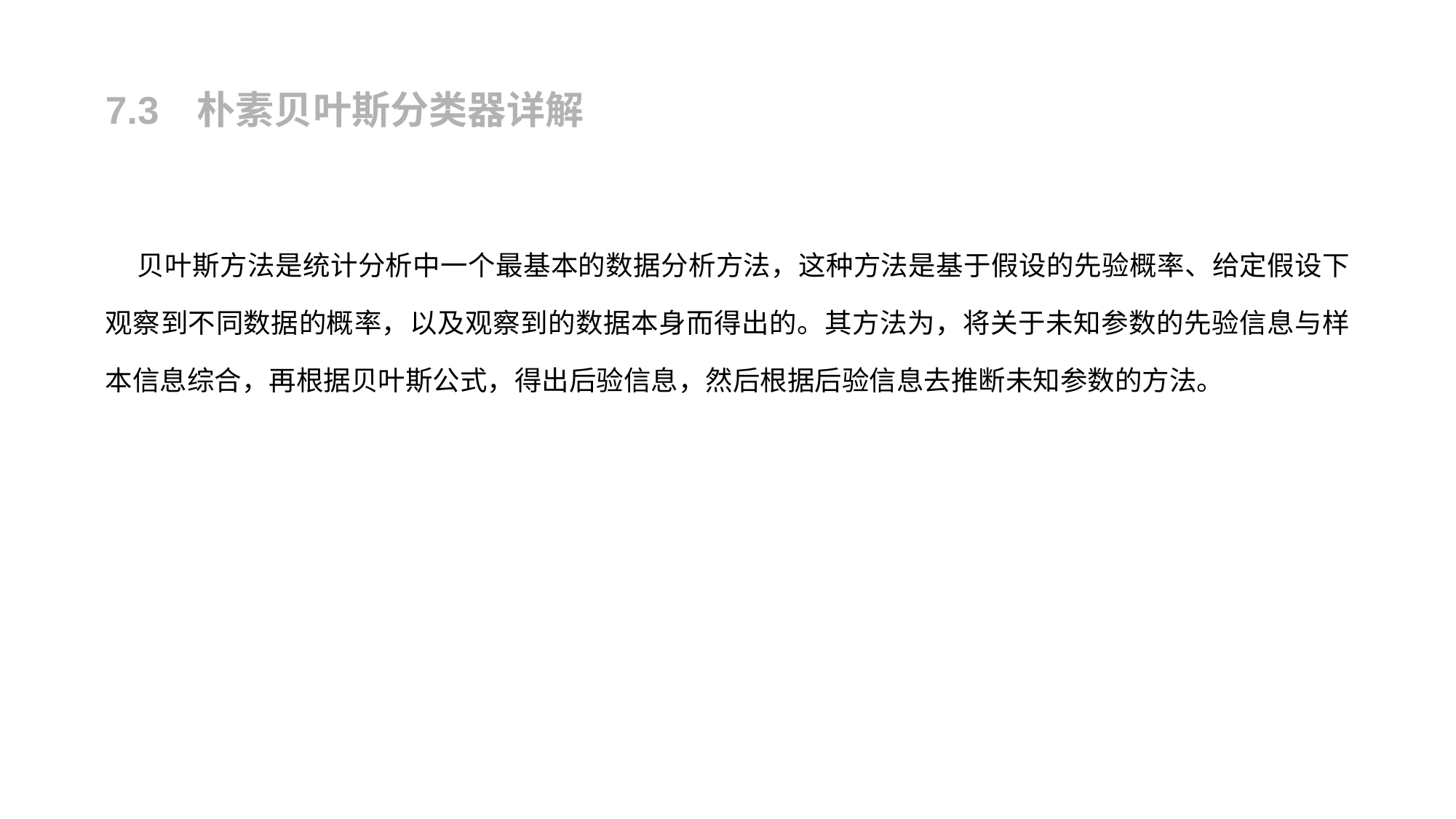

# 7.3  朴素贝叶斯分类器详解
贝叶斯方法是统计分析中一个最基本的数据分析方法，这种方法是基于假设的先验概率、给定假设下观察到不同数据的概率，以及观察到的数据本身而得出的。其方法为，将关于未知参数的先验信息与样本信息综合，再根据贝叶斯公式，得出后验信息，然后根据后验信息去推断未知参数的方法。